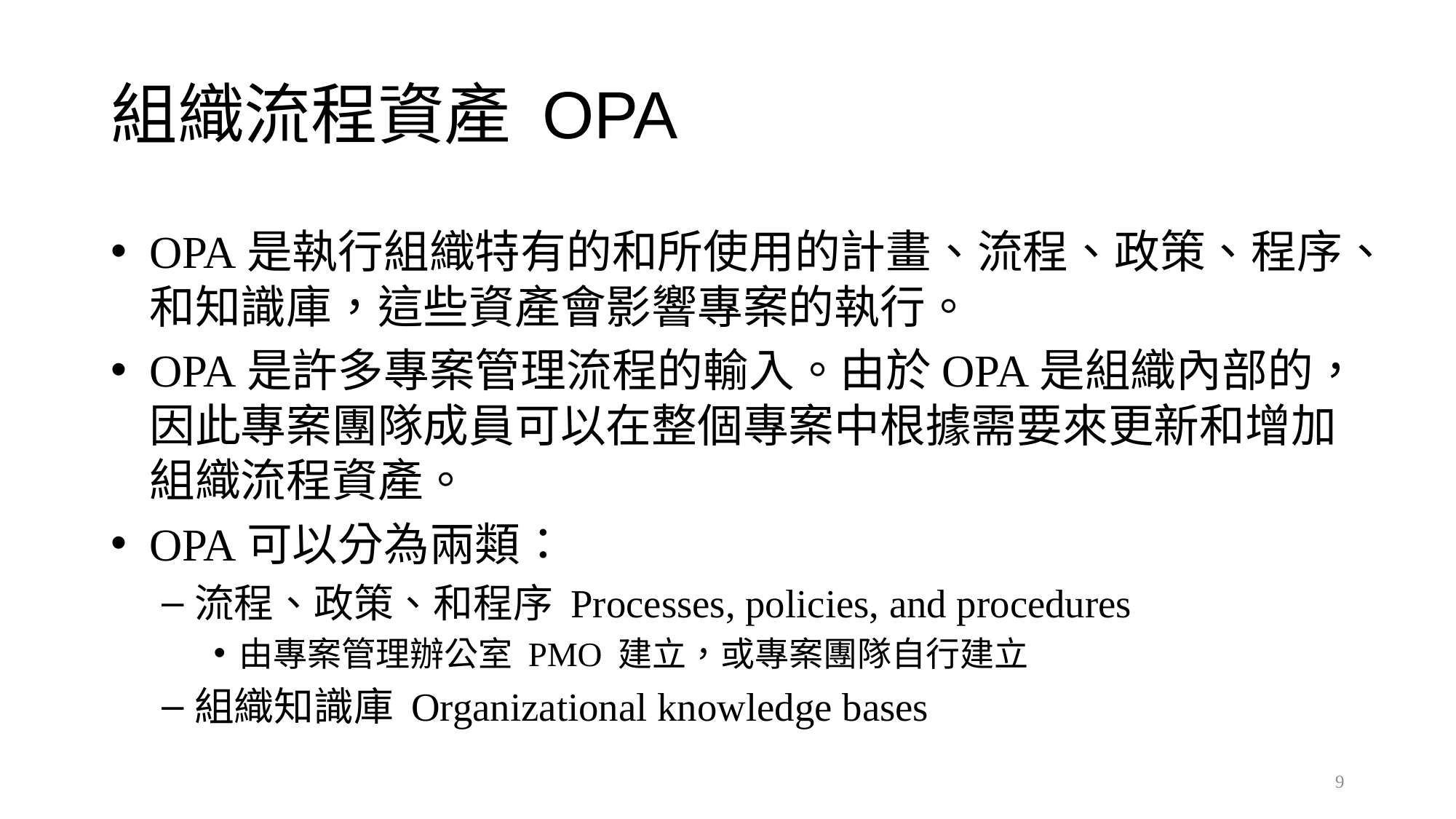

# 組織流程資產 OPA
OPA是執行組織特有的和所使用的計畫、流程、政策、程序、和知識庫，這些資產會影響專案的執行。
OPA是許多專案管理流程的輸入。由於OPA是組織內部的，因此專案團隊成員可以在整個專案中根據需要來更新和增加組織流程資產。
OPA可以分為兩類：
流程、政策、和程序 Processes, policies, and procedures
由專案管理辦公室 PMO 建立，或專案團隊自行建立
組織知識庫 Organizational knowledge bases

9